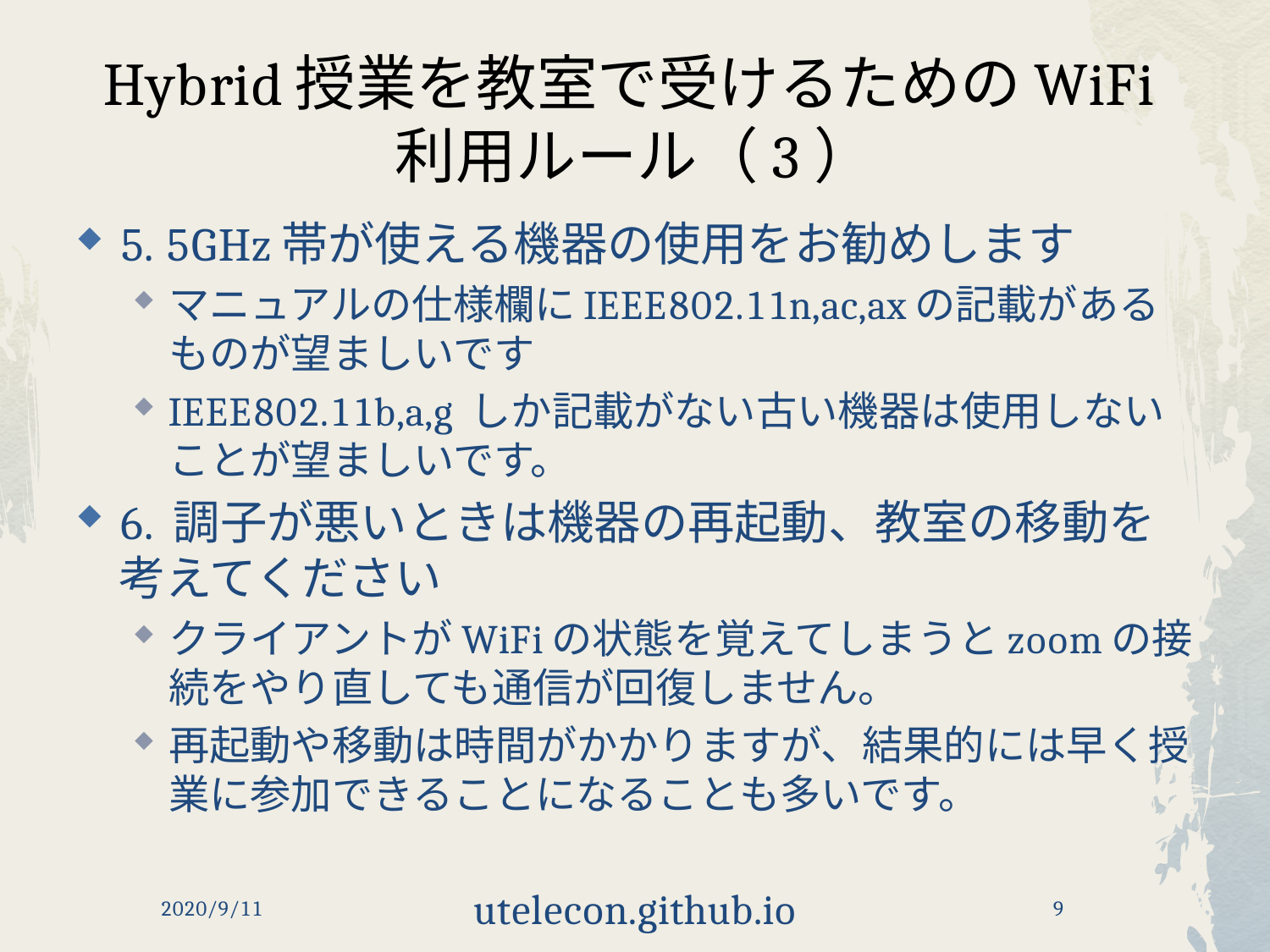

# Hybrid授業を教室で受けるためのWiFi利用ルール（3）
5. 5GHz帯が使える機器の使用をお勧めします
マニュアルの仕様欄にIEEE802.11n,ac,axの記載があるものが望ましいです
IEEE802.11b,a,g しか記載がない古い機器は使用しないことが望ましいです。
6. 調子が悪いときは機器の再起動、教室の移動を考えてください
クライアントがWiFiの状態を覚えてしまうとzoomの接続をやり直しても通信が回復しません。
再起動や移動は時間がかかりますが、結果的には早く授業に参加できることになることも多いです。

2020/9/11
utelecon.github.io
9